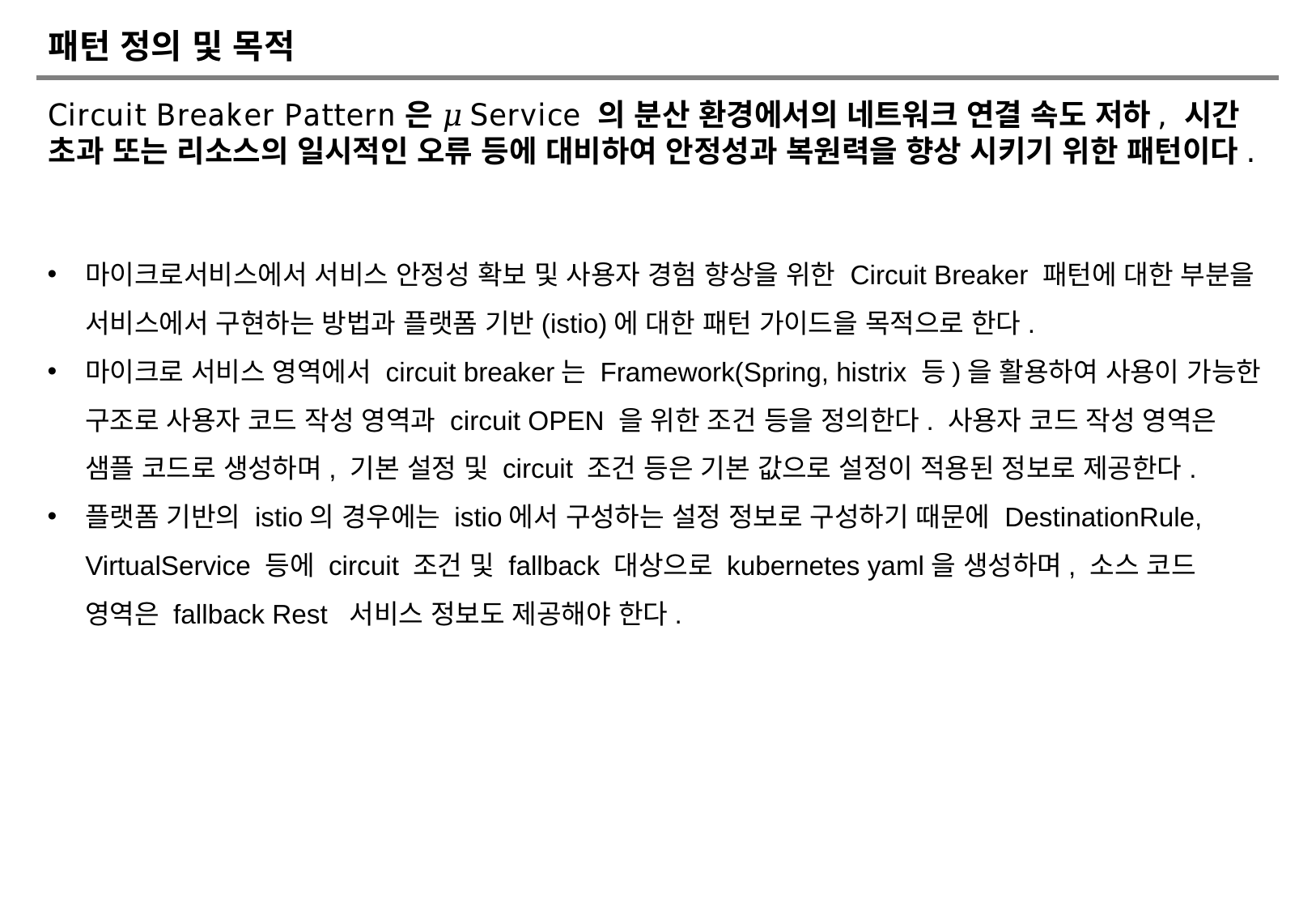

# 패턴 정의 및 목적
Circuit Breaker Pattern은 𝜇Service 의 분산 환경에서의 네트워크 연결 속도 저하, 시간 초과 또는 리소스의 일시적인 오류 등에 대비하여 안정성과 복원력을 향상 시키기 위한 패턴이다.
마이크로서비스에서 서비스 안정성 확보 및 사용자 경험 향상을 위한 Circuit Breaker 패턴에 대한 부분을 서비스에서 구현하는 방법과 플랫폼 기반(istio)에 대한 패턴 가이드을 목적으로 한다.
마이크로 서비스 영역에서 circuit breaker는 Framework(Spring, histrix 등)을 활용하여 사용이 가능한 구조로 사용자 코드 작성 영역과 circuit OPEN 을 위한 조건 등을 정의한다. 사용자 코드 작성 영역은 샘플 코드로 생성하며, 기본 설정 및 circuit 조건 등은 기본 값으로 설정이 적용된 정보로 제공한다.
플랫폼 기반의 istio의 경우에는 istio에서 구성하는 설정 정보로 구성하기 때문에 DestinationRule, VirtualService 등에 circuit 조건 및 fallback 대상으로 kubernetes yaml을 생성하며, 소스 코드 영역은 fallback Rest  서비스 정보도 제공해야 한다.